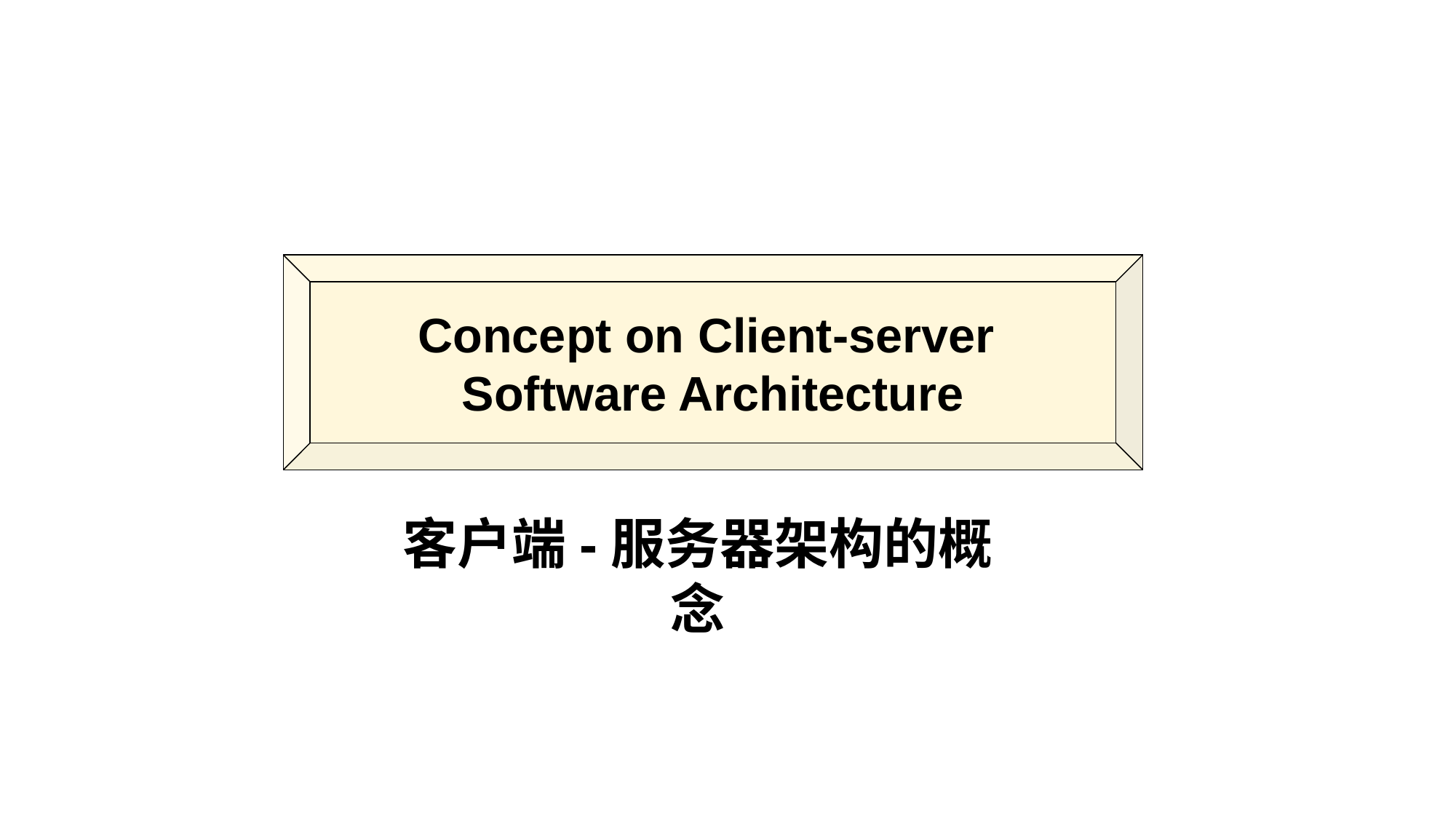

#
Concept on Client-server
Software Architecture
客户端-服务器架构的概念